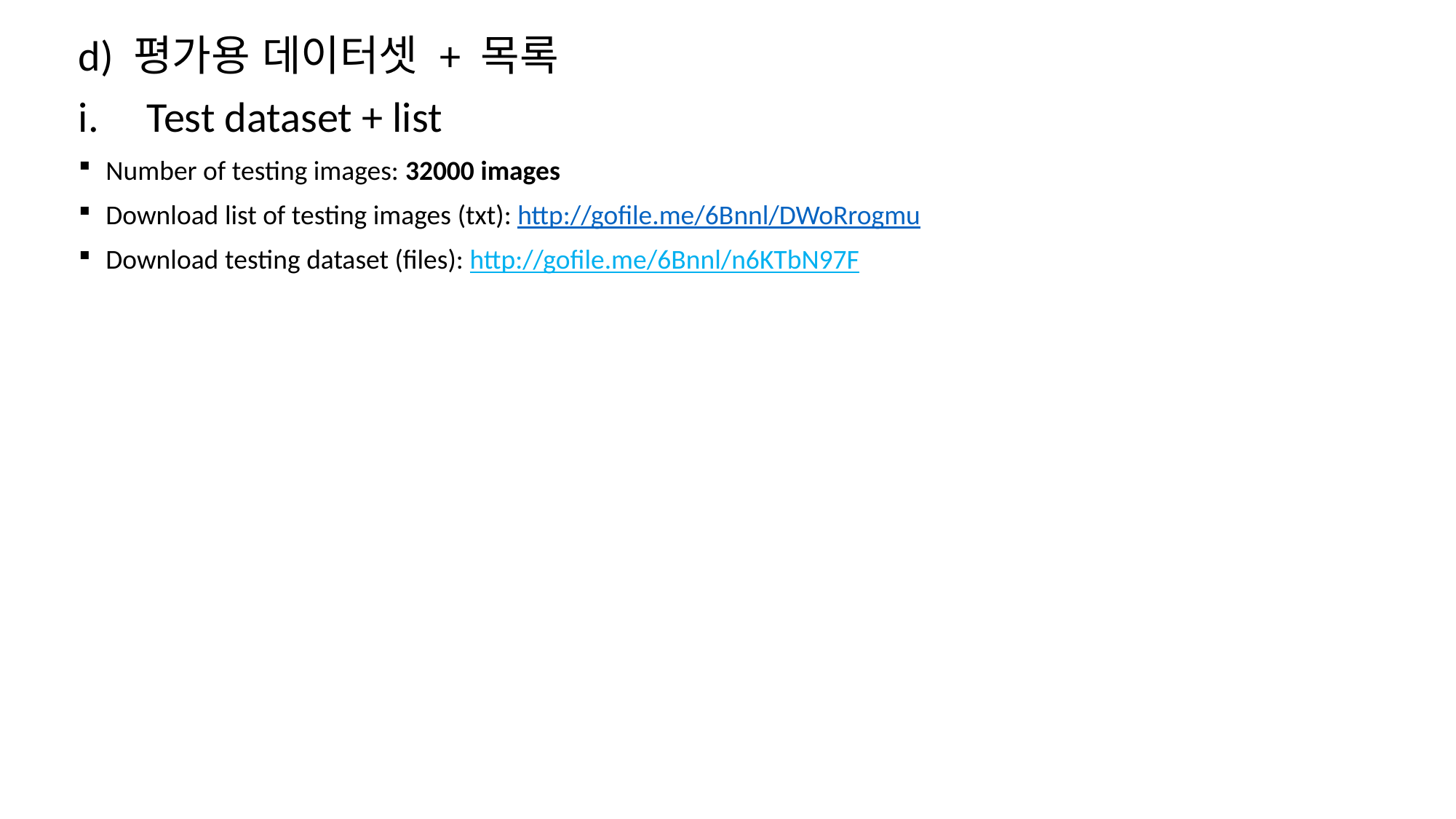

d) 평가용 데이터셋 + 목록
Test dataset + list
Number of testing images: 32000 images
Download list of testing images (txt): http://gofile.me/6Bnnl/DWoRrogmu
Download testing dataset (files): http://gofile.me/6Bnnl/n6KTbN97F